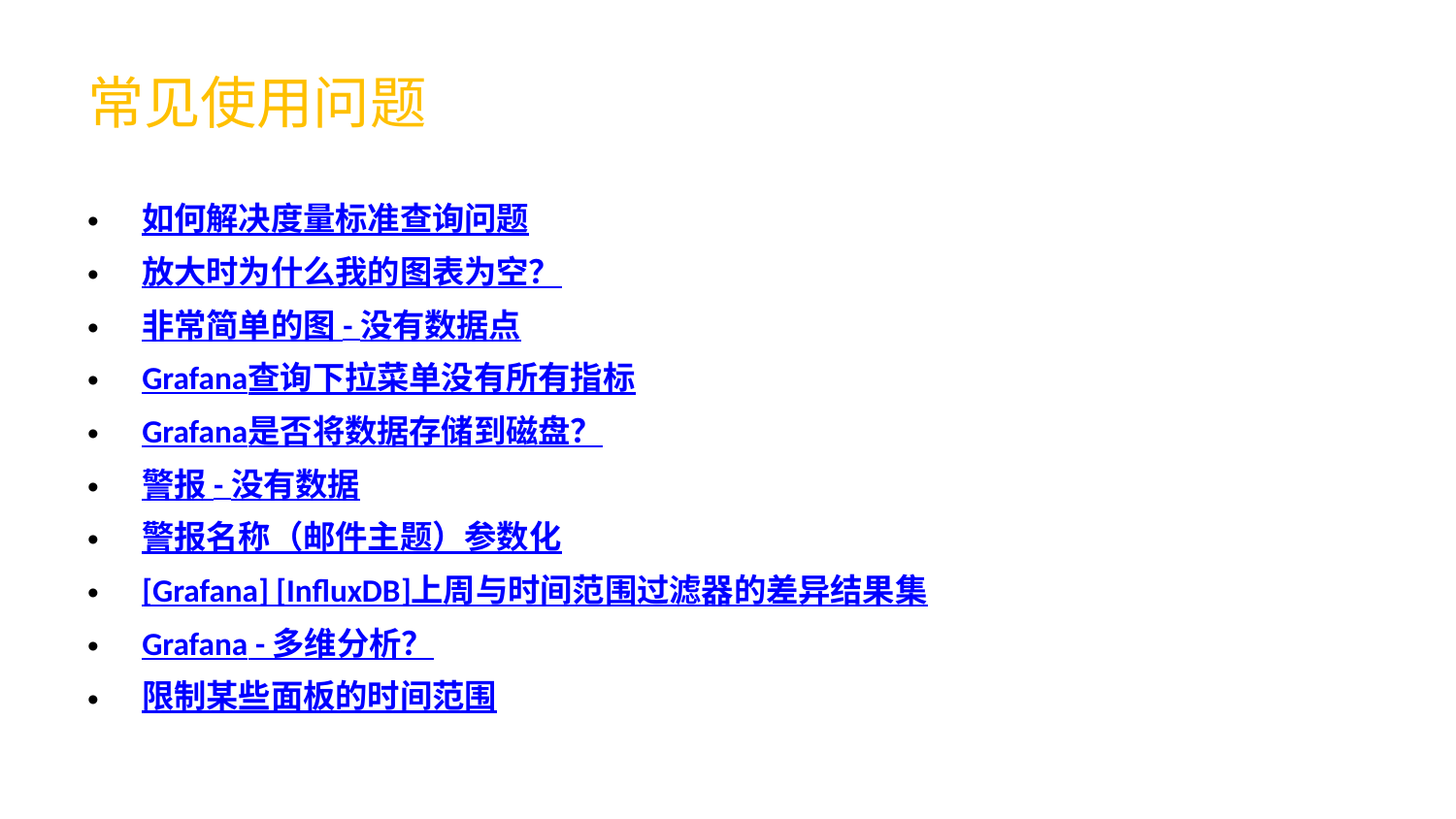

# 常见使用问题
如何解决度量标准查询问题
放大时为什么我的图表为空？
非常简单的图 - 没有数据点
Grafana查询下拉菜单没有所有指标
Grafana是否将数据存储到磁盘？
警报 - 没有数据
警报名称（邮件主题）参数化
[Grafana] [InfluxDB]上周与时间范围过滤器的差异结果集
Grafana - 多维分析？
限制某些面板的时间范围